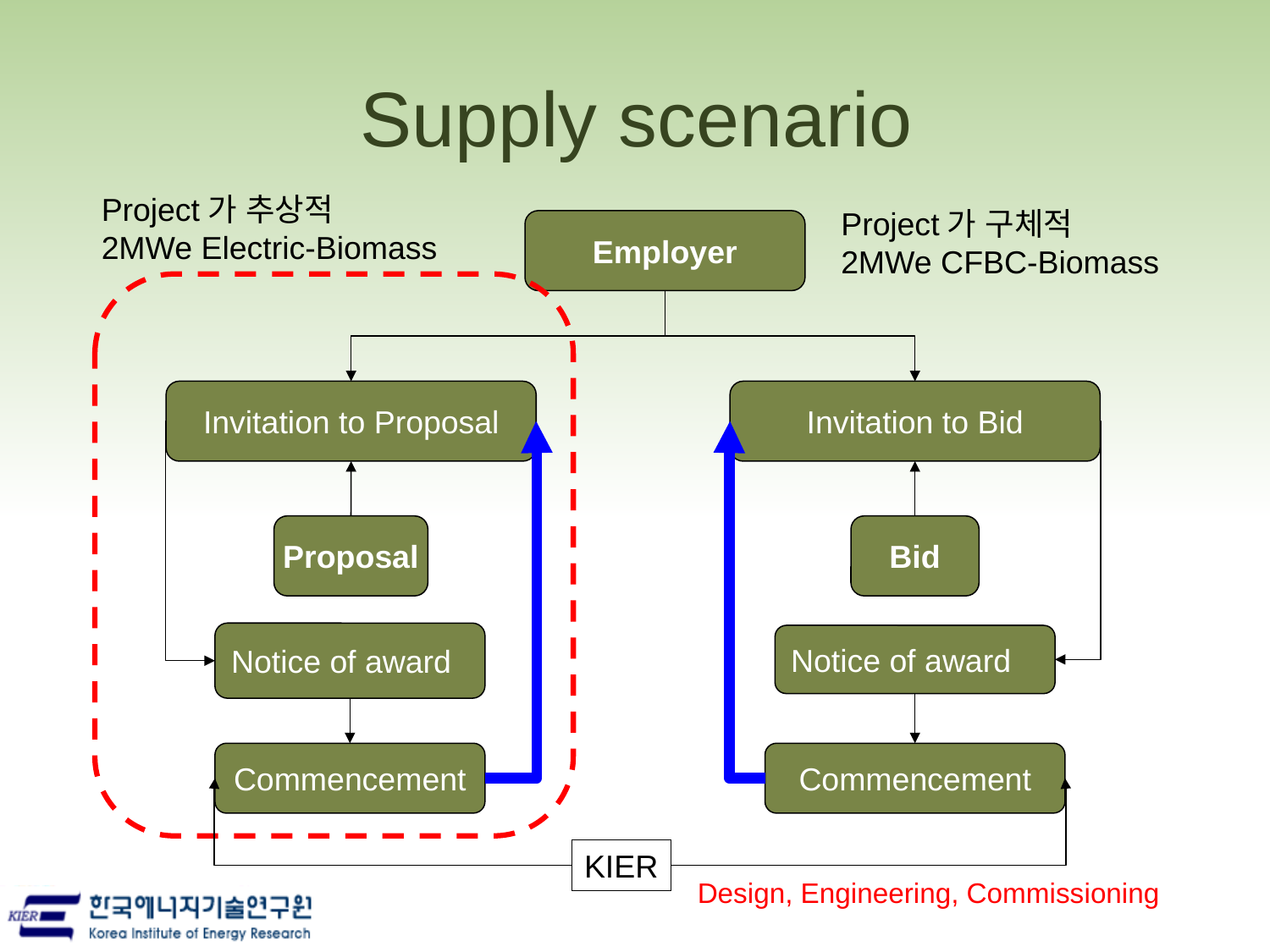

# Supply scenario
Project가 추상적
2MWe Electric-Biomass
Project가 구체적
2MWe CFBC-Biomass
Employer

Invitation to Proposal
Invitation to Bid
Proposal
Bid
Notice of award
Notice of award
Commencement
Commencement
KIER
Design, Engineering, Commissioning